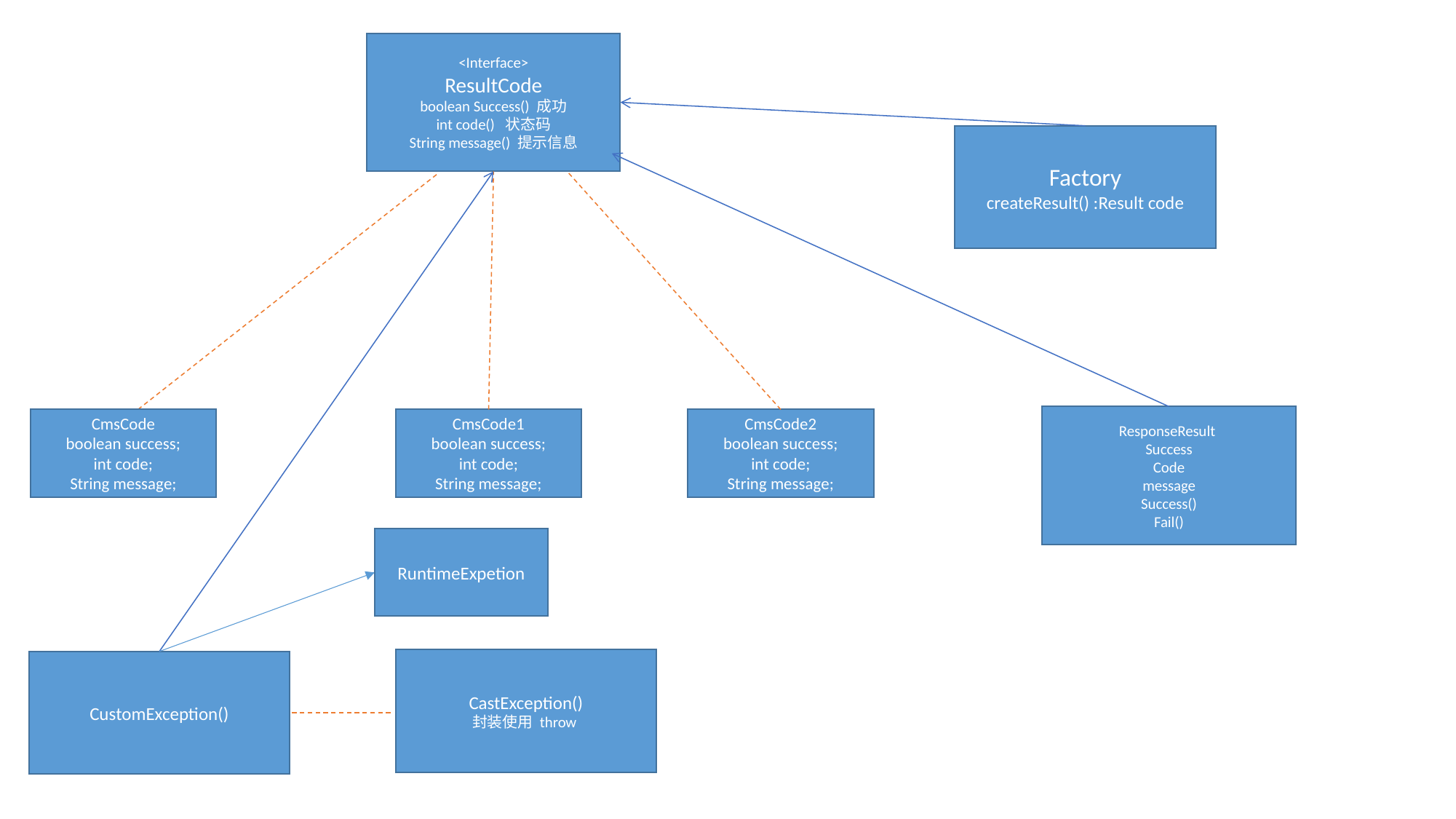

<Interface>
ResultCode
boolean Success() 成功
int code()  状态码
String message() 提示信息
Factory
createResult() :Result code
ResponseResult
Success
Code
message
Success()
Fail()
CmsCode
boolean success;
int code;
String message;
CmsCode1
boolean success;
int code;
String message;
CmsCode2
boolean success;
int code;
String message;
RuntimeExpetion
CastException()
封装使用 throw
CustomException()